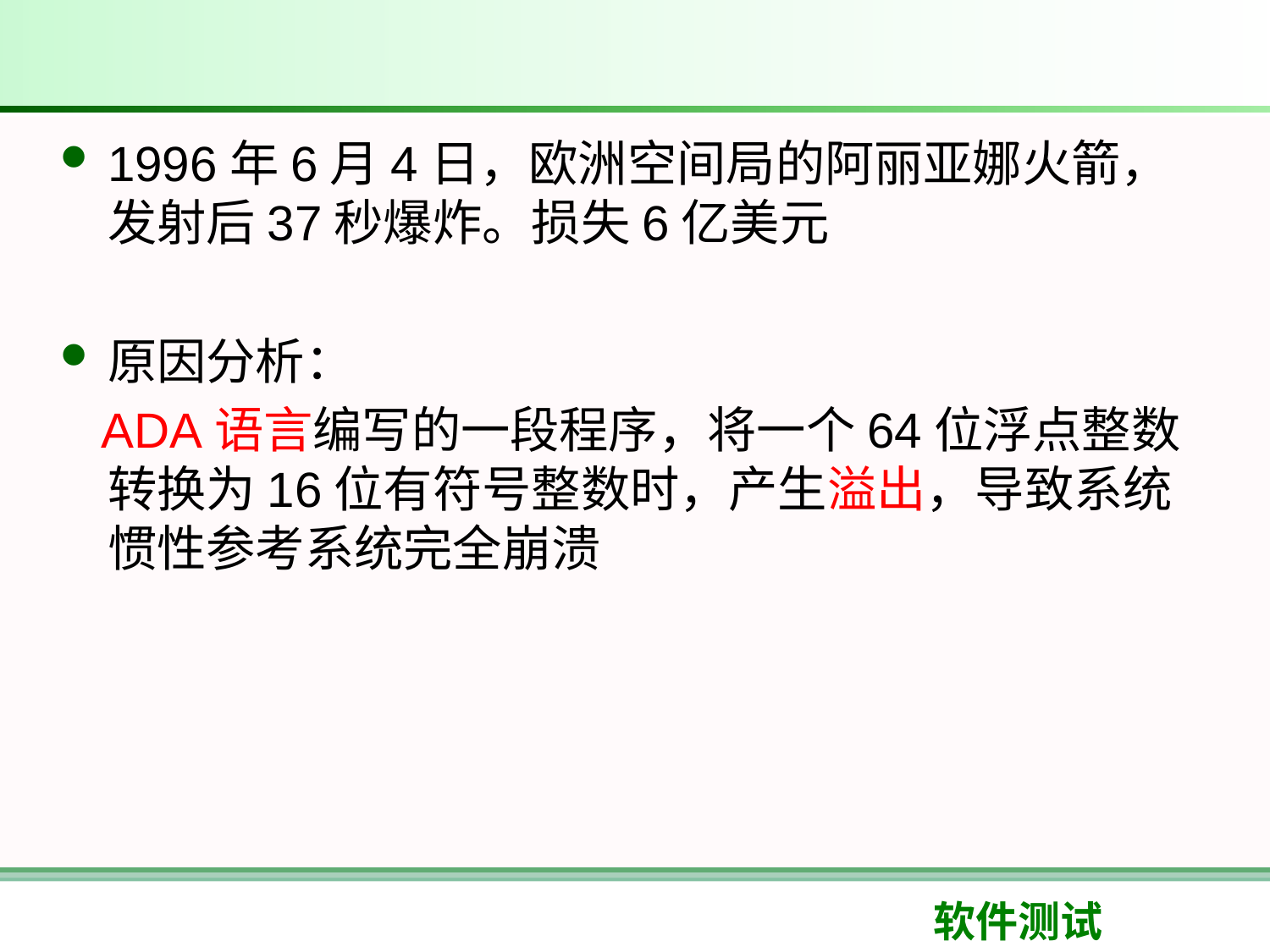

1996年6月4日，欧洲空间局的阿丽亚娜火箭，发射后37秒爆炸。损失6亿美元

原因分析：
   ADA语言编写的一段程序，将一个64位浮点整数转换为16位有符号整数时，产生溢出，导致系统惯性参考系统完全崩溃